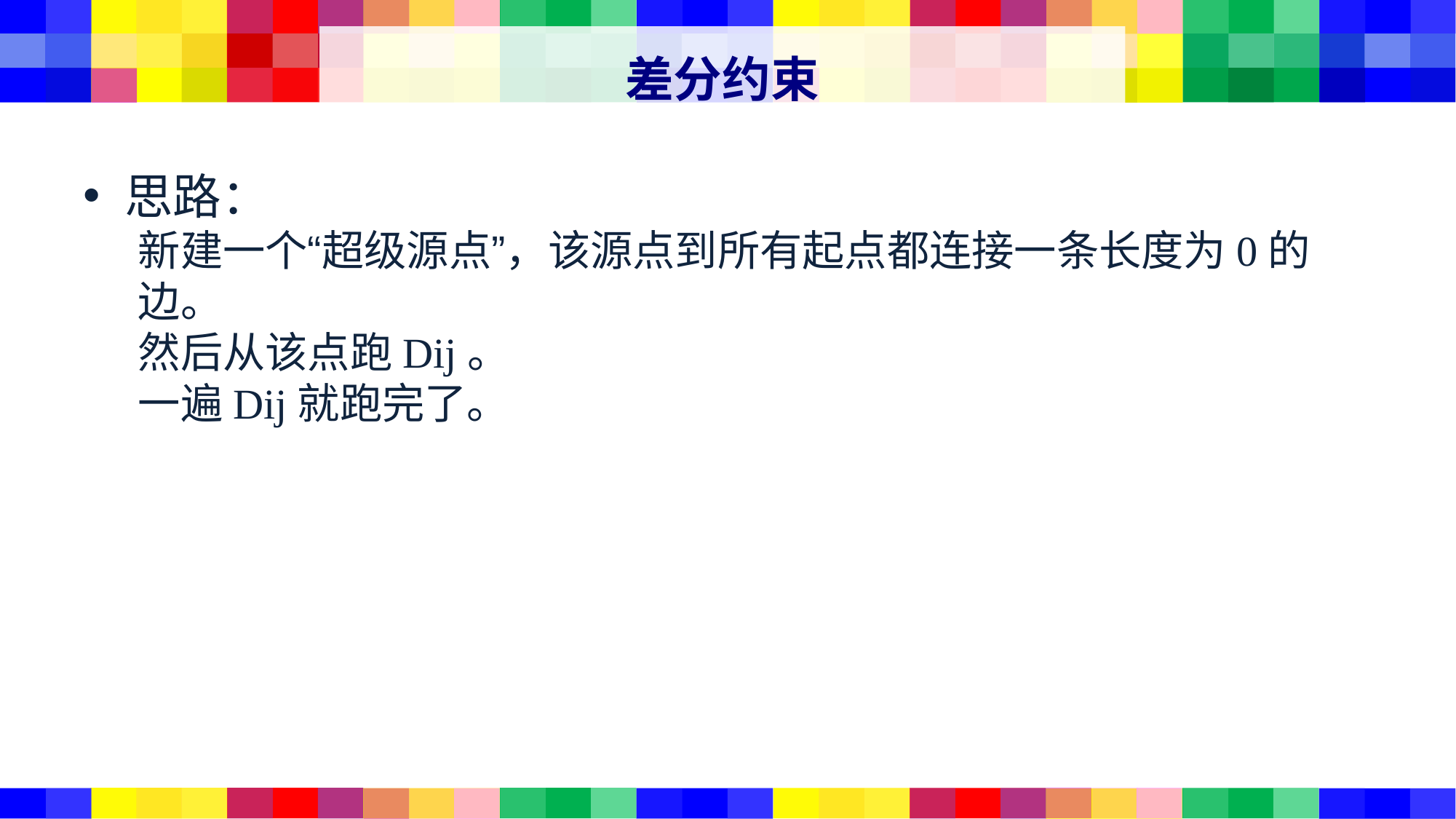

# 差分约束
思路：
新建一个“超级源点”，该源点到所有起点都连接一条长度为0的边。
然后从该点跑Dij。
一遍Dij就跑完了。